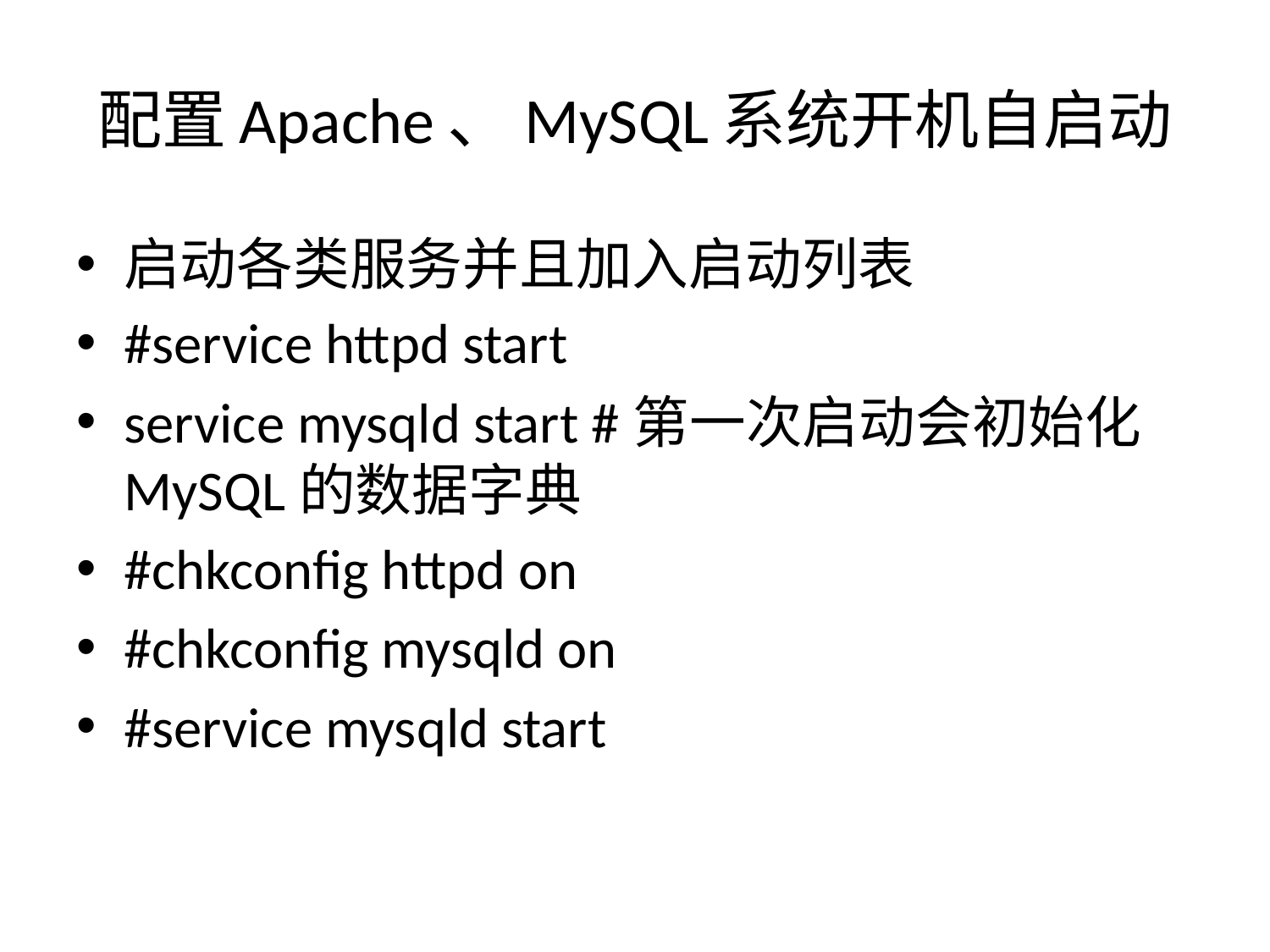

# 配置Apache、MySQL系统开机自启动
启动各类服务并且加入启动列表
#service httpd start
service mysqld start #第一次启动会初始化MySQL的数据字典
#chkconfig httpd on
#chkconfig mysqld on
#service mysqld start